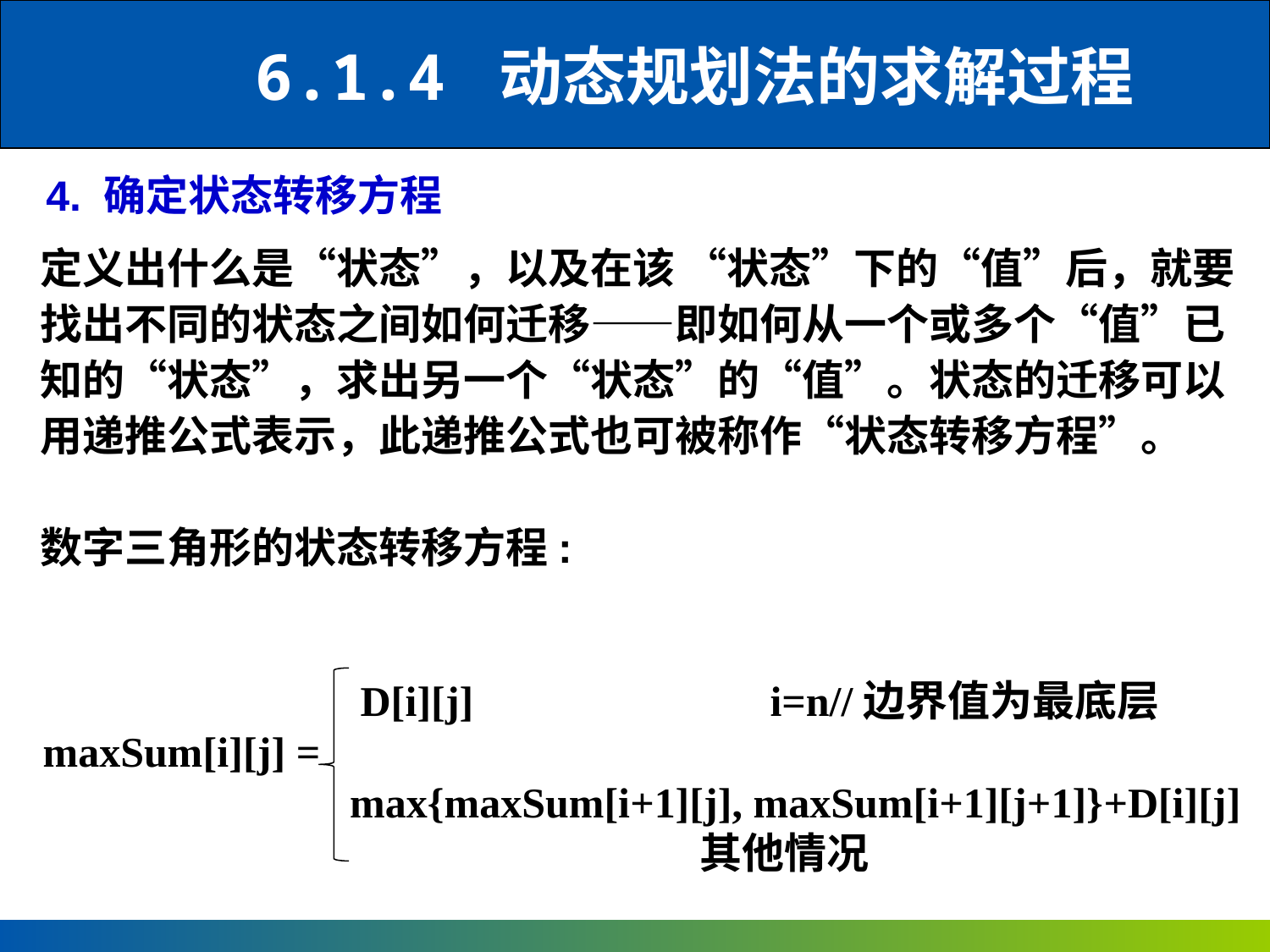

6.1.4 动态规划法的求解过程
4. 确定状态转移方程
定义出什么是“状态”，以及在该 “状态”下的“值”后，就要找出不同的状态之间如何迁移――即如何从一个或多个“值”已知的“状态”，求出另一个“状态”的“值”。状态的迁移可以用递推公式表示，此递推公式也可被称作“状态转移方程”。

数字三角形的状态转移方程:
                               D[i][j]                            i=n//边界值为最底层
 maxSum[i][j] =
                              max{maxSum[i+1][j], maxSum[i+1][j+1]}+D[i][j]
                                                                     其他情况